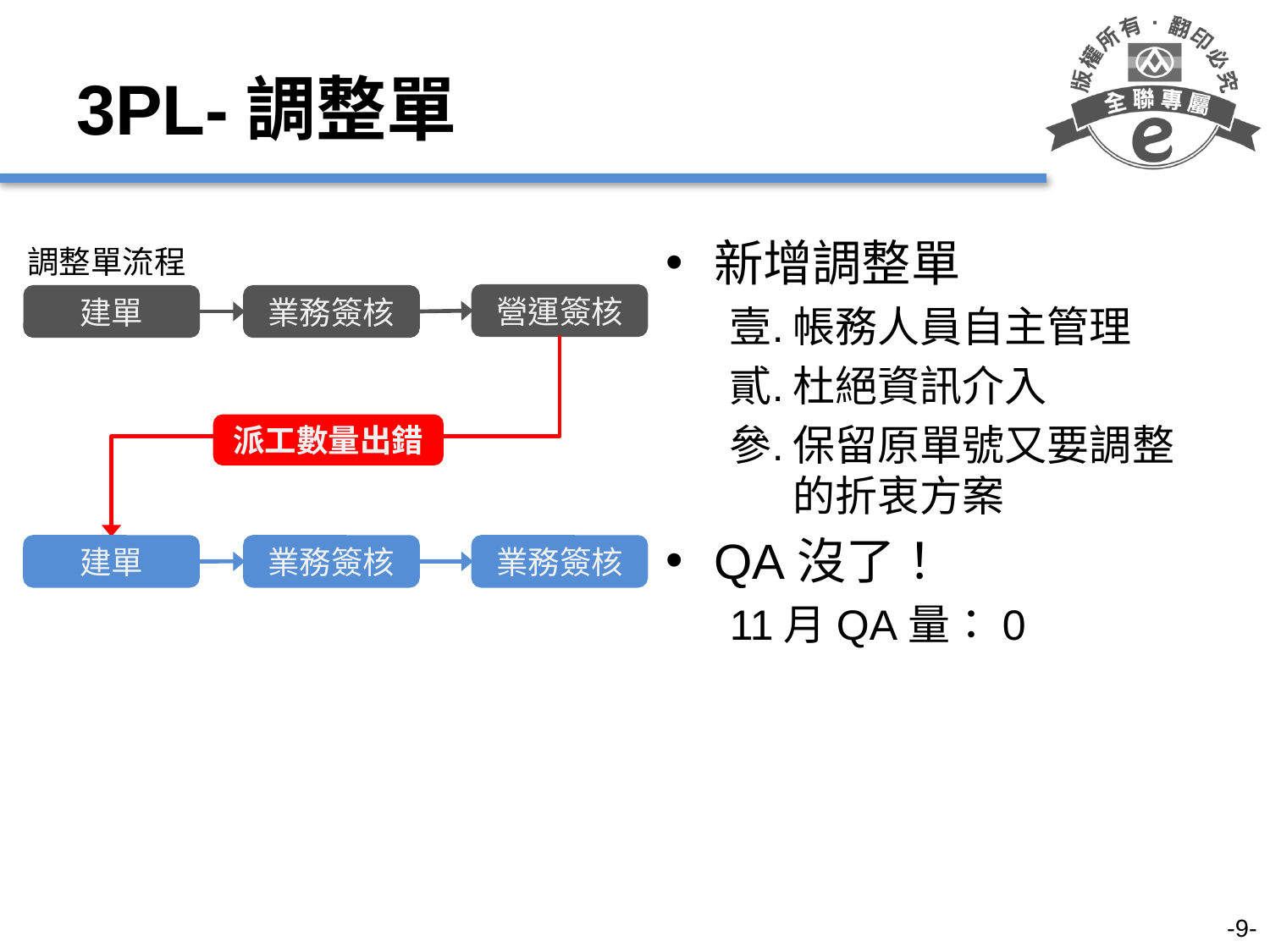

# 3PL-調整單
新增調整單
帳務人員自主管理
杜絕資訊介入
保留原單號又要調整的折衷方案
QA沒了！
11月QA量：0
調整單流程
營運簽核
建單
業務簽核
派工數量出錯
建單
業務簽核
業務簽核
-9-